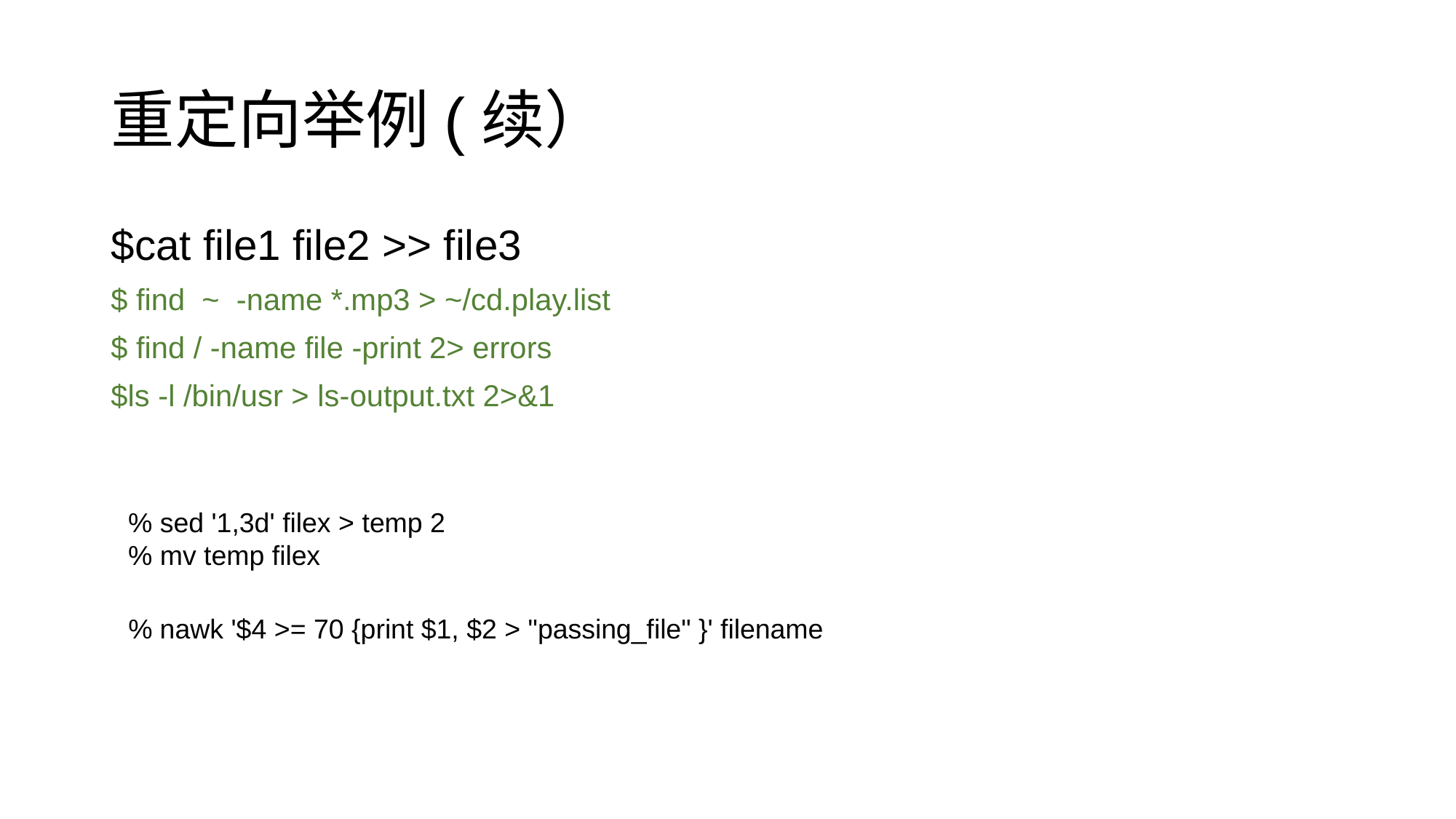

# 重定向举例(续）
$cat file1 file2 >> file3
$ find  ~  -name *.mp3 > ~/cd.play.list
$ find / -name file -print 2> errors
$ls -l /bin/usr > ls-output.txt 2>&1

% sed '1,3d' filex > temp 2 ​
% mv temp filex
% nawk '$4 >= 70 {print $1, $2 > "passing_file" }' filename